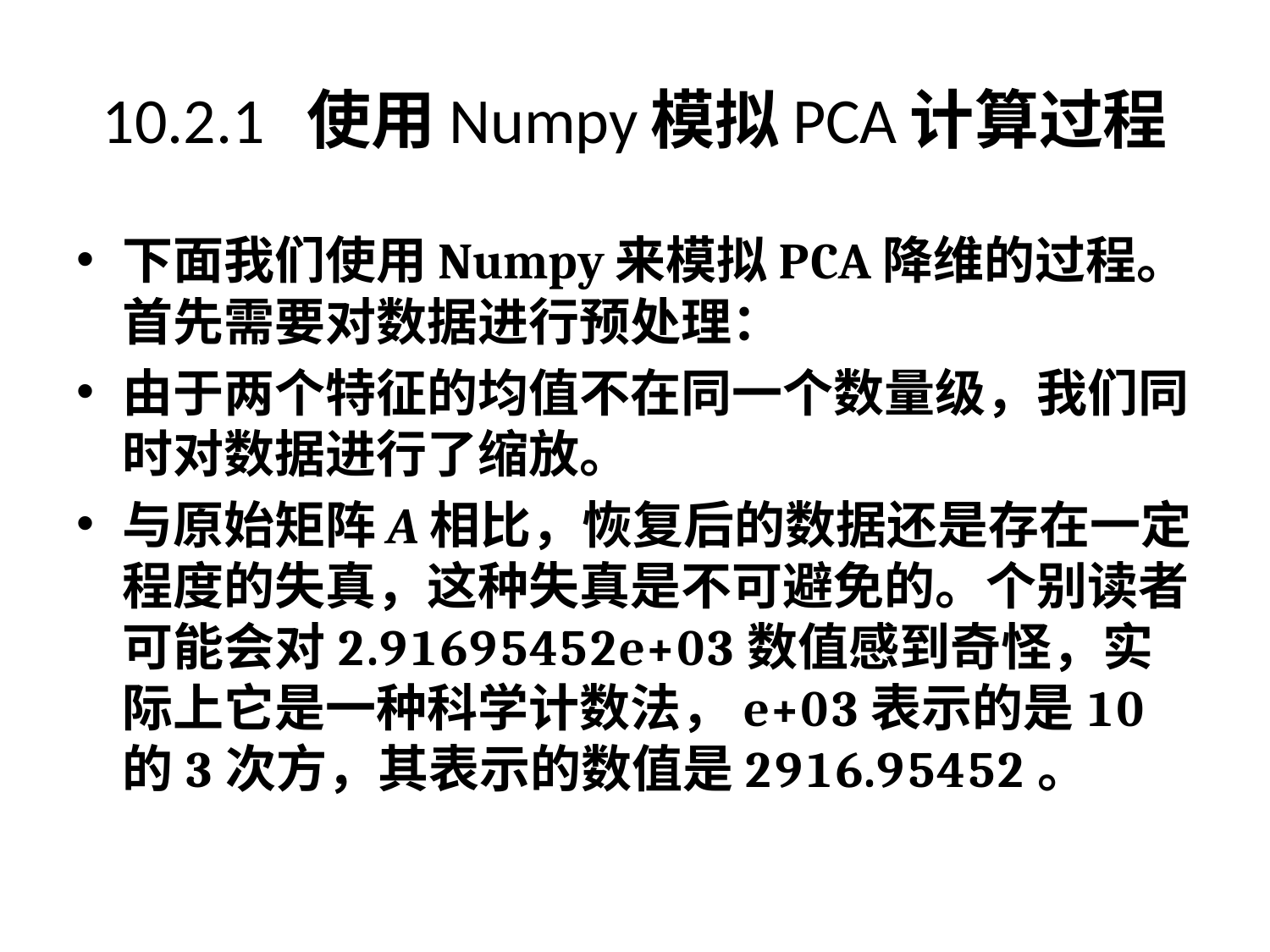

# 10.2.1  使用Numpy模拟PCA计算过程
下面我们使用Numpy来模拟PCA降维的过程。首先需要对数据进行预处理：
由于两个特征的均值不在同一个数量级，我们同时对数据进行了缩放。
与原始矩阵A相比，恢复后的数据还是存在一定程度的失真，这种失真是不可避免的。个别读者可能会对2.91695452e+03数值感到奇怪，实际上它是一种科学计数法，e+03表示的是10的3次方，其表示的数值是2916.95452。